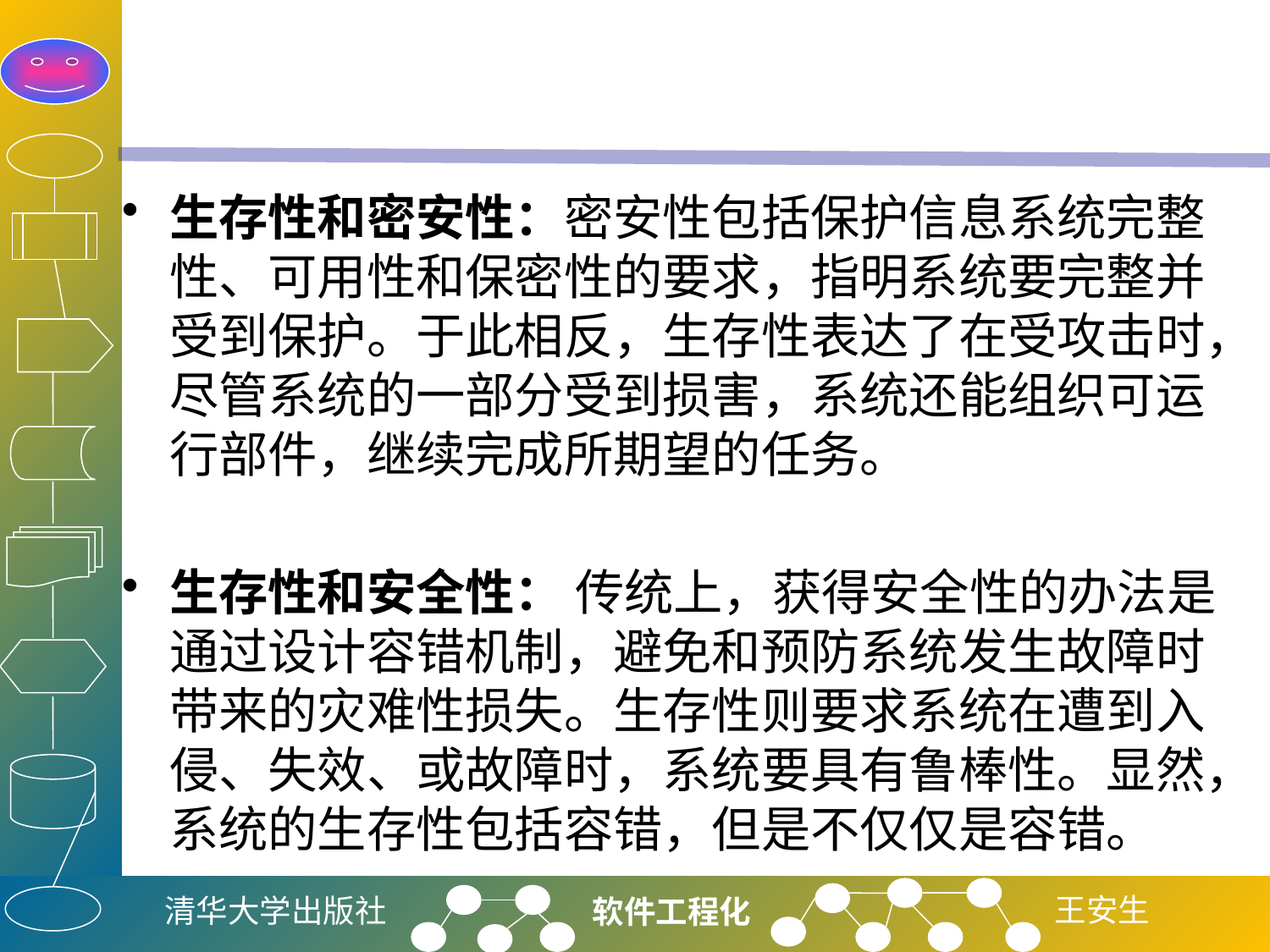

#
生存性和密安性：密安性包括保护信息系统完整性、可用性和保密性的要求，指明系统要完整并受到保护。于此相反，生存性表达了在受攻击时，尽管系统的一部分受到损害，系统还能组织可运行部件，继续完成所期望的任务。

生存性和安全性： 传统上，获得安全性的办法是通过设计容错机制，避免和预防系统发生故障时带来的灾难性损失。生存性则要求系统在遭到入侵、失效、或故障时，系统要具有鲁棒性。显然，系统的生存性包括容错，但是不仅仅是容错。